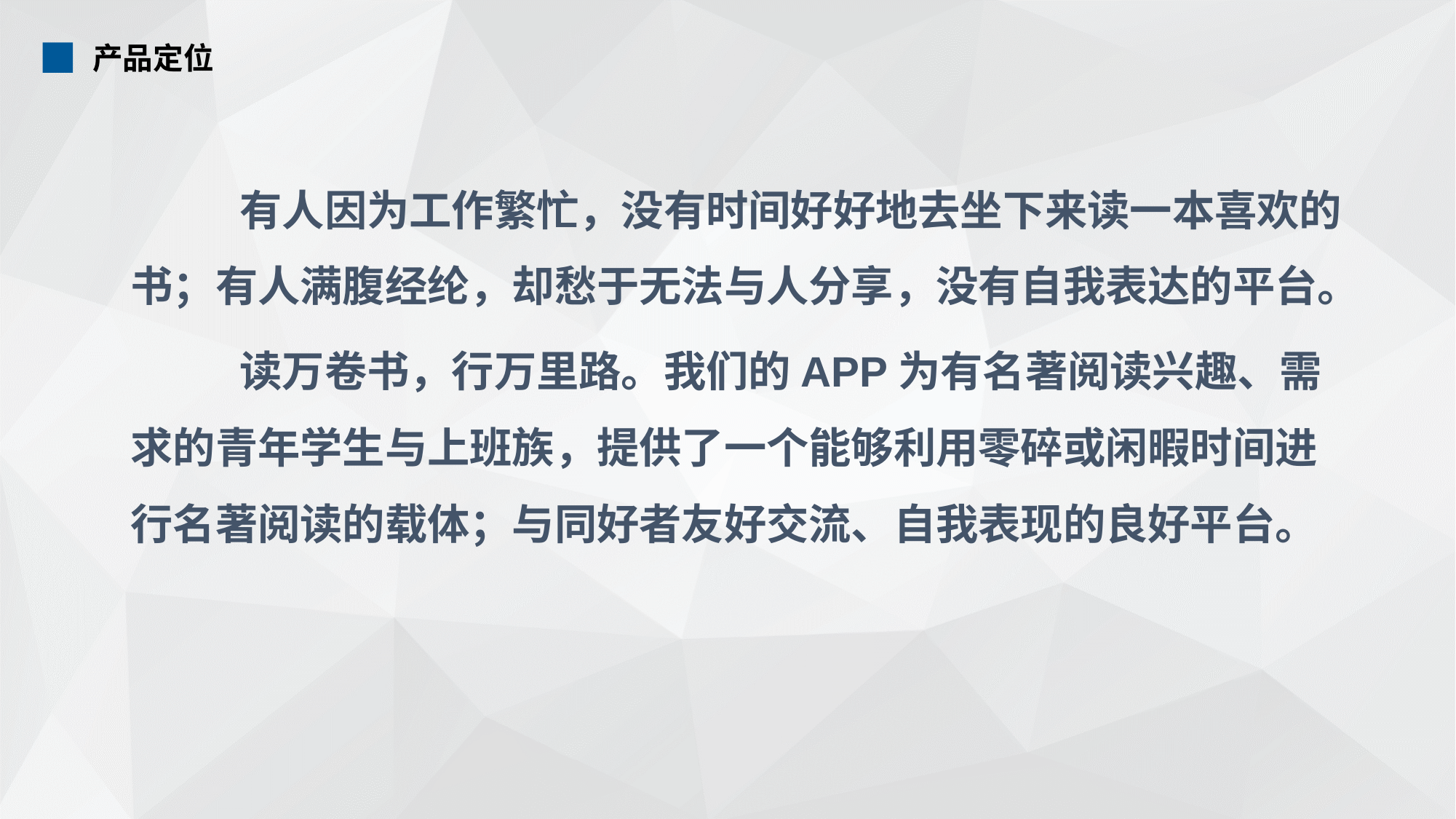

产品定位

	有人因为工作繁忙，没有时间好好地去坐下来读一本喜欢的书；有人满腹经纶，却愁于无法与人分享，没有自我表达的平台。
	读万卷书，行万里路。我们的APP为有名著阅读兴趣、需求的青年学生与上班族，提供了一个能够利用零碎或闲暇时间进行名著阅读的载体；与同好者友好交流、自我表现的良好平台。